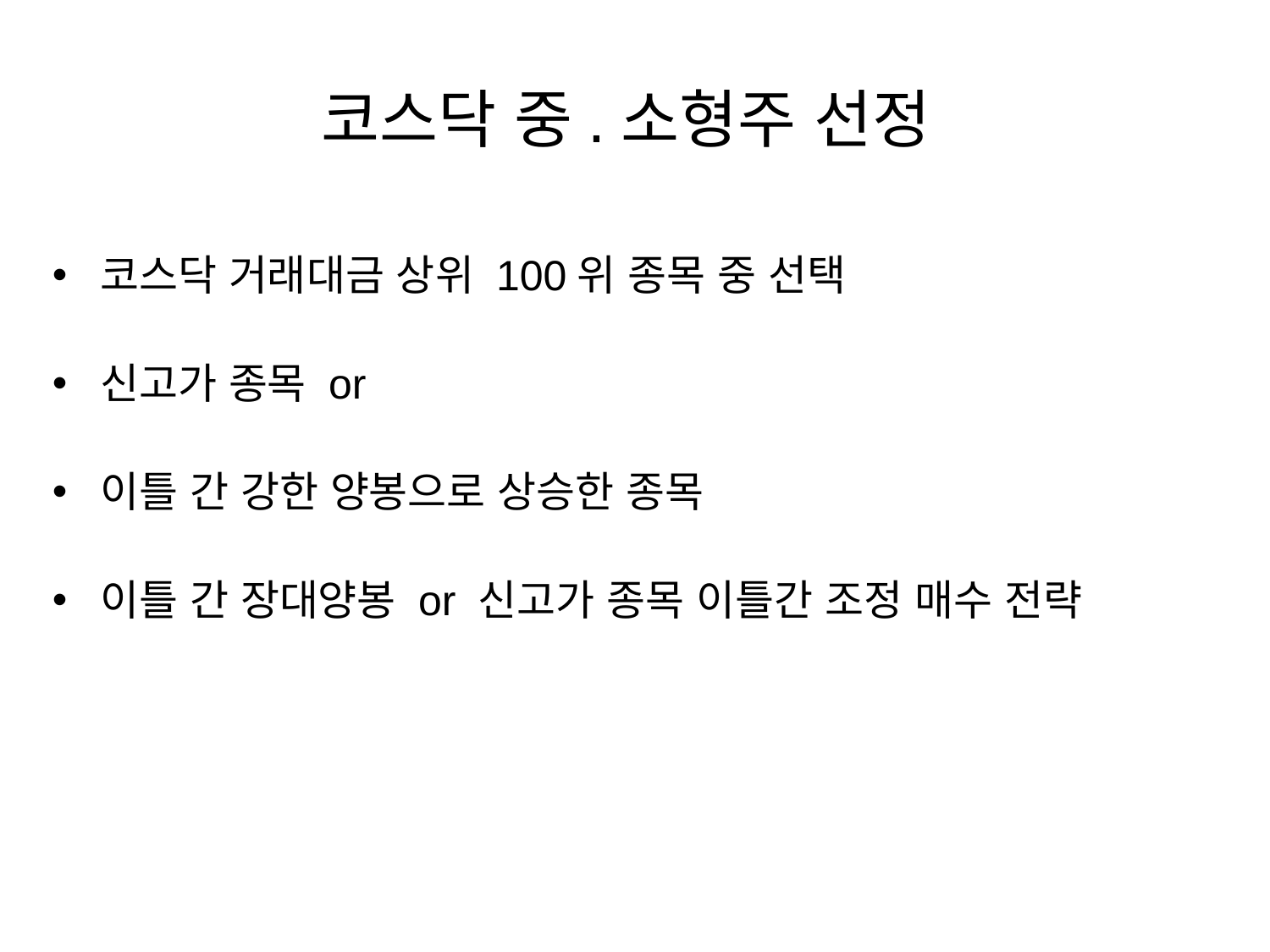

# 코스닥 중.소형주 선정
코스닥 거래대금 상위 100위 종목 중 선택

신고가 종목 or

이틀 간 강한 양봉으로 상승한 종목

이틀 간 장대양봉 or 신고가 종목 이틀간 조정 매수 전략